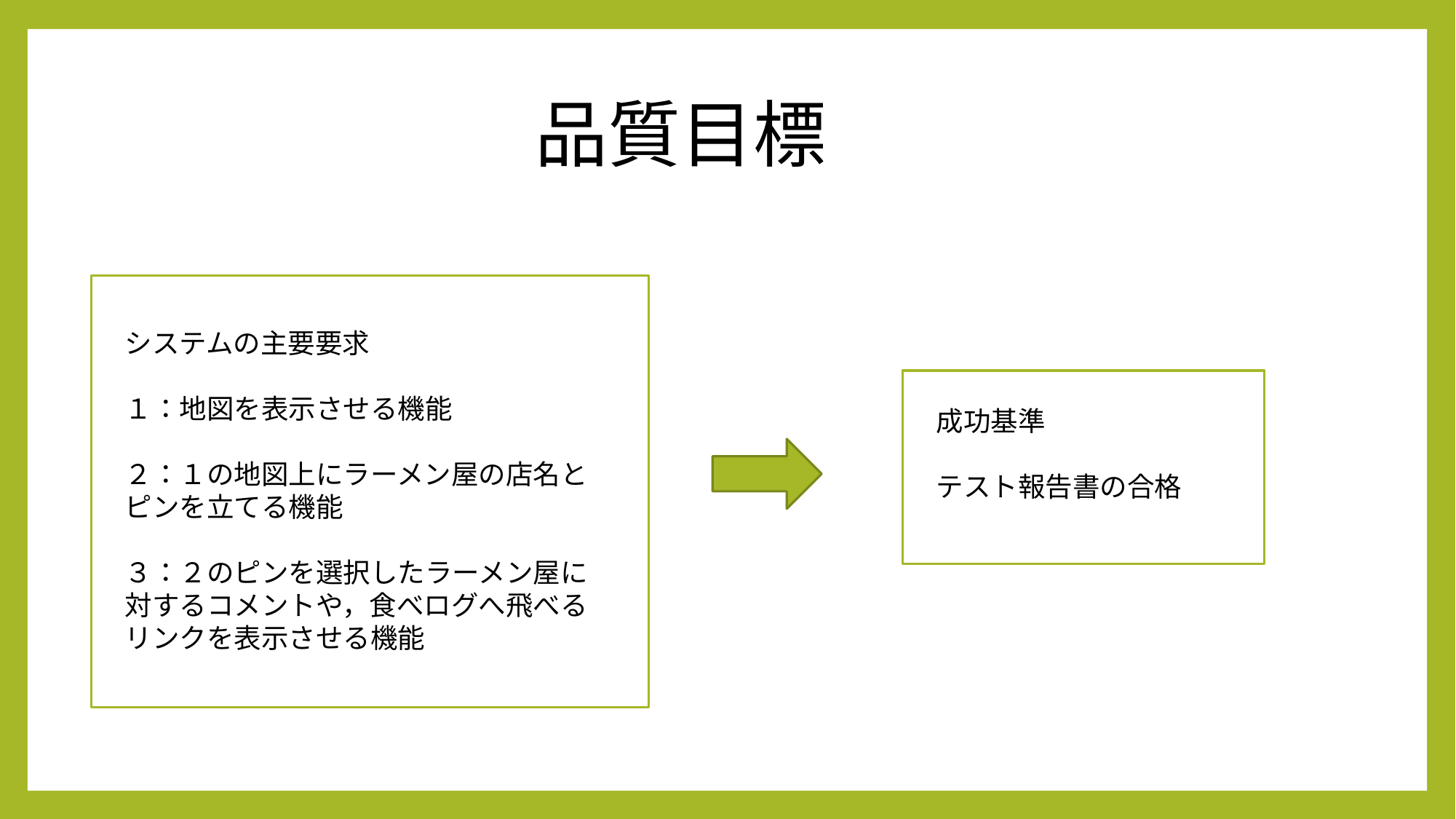

品質目標

システムの主要要求

１：地図を表示させる機能

２：１の地図上にラーメン屋の店名とピンを立てる機能

３：２のピンを選択したラーメン屋に対するコメントや，食べログへ飛べるリンクを表示させる機能

成功基準

テスト報告書の合格